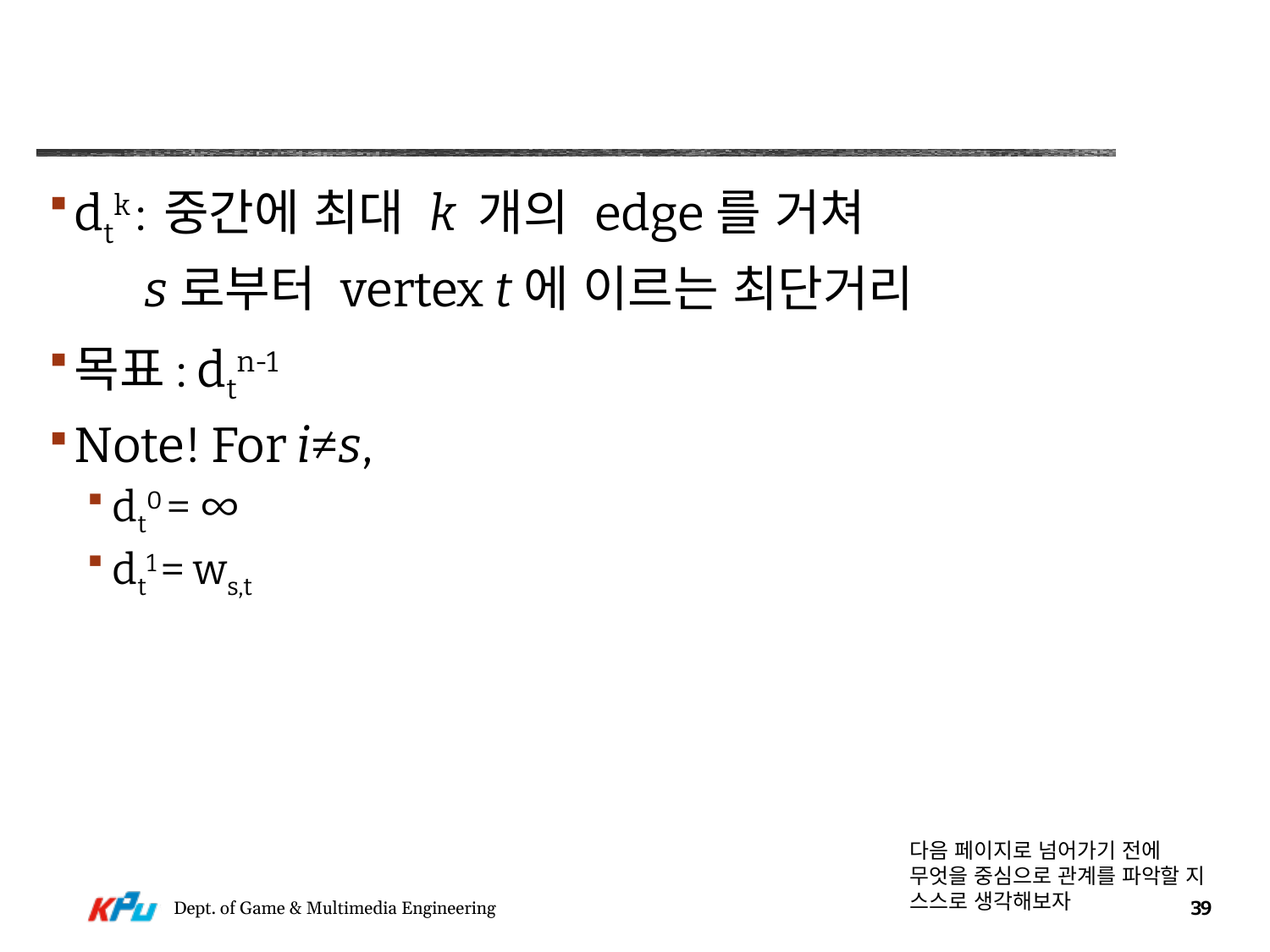

#
dtk : 중간에 최대 k 개의 edge를 거쳐
          s로부터 vertex t에 이르는 최단거리
목표: dtn-1
Note! For i≠s,
dt0 = ∞
dt1 = ws,t
다음 페이지로 넘어가기 전에
무엇을 중심으로 관계를 파악할 지
스스로 생각해보자
Dept. of Game & Multimedia Engineering
39